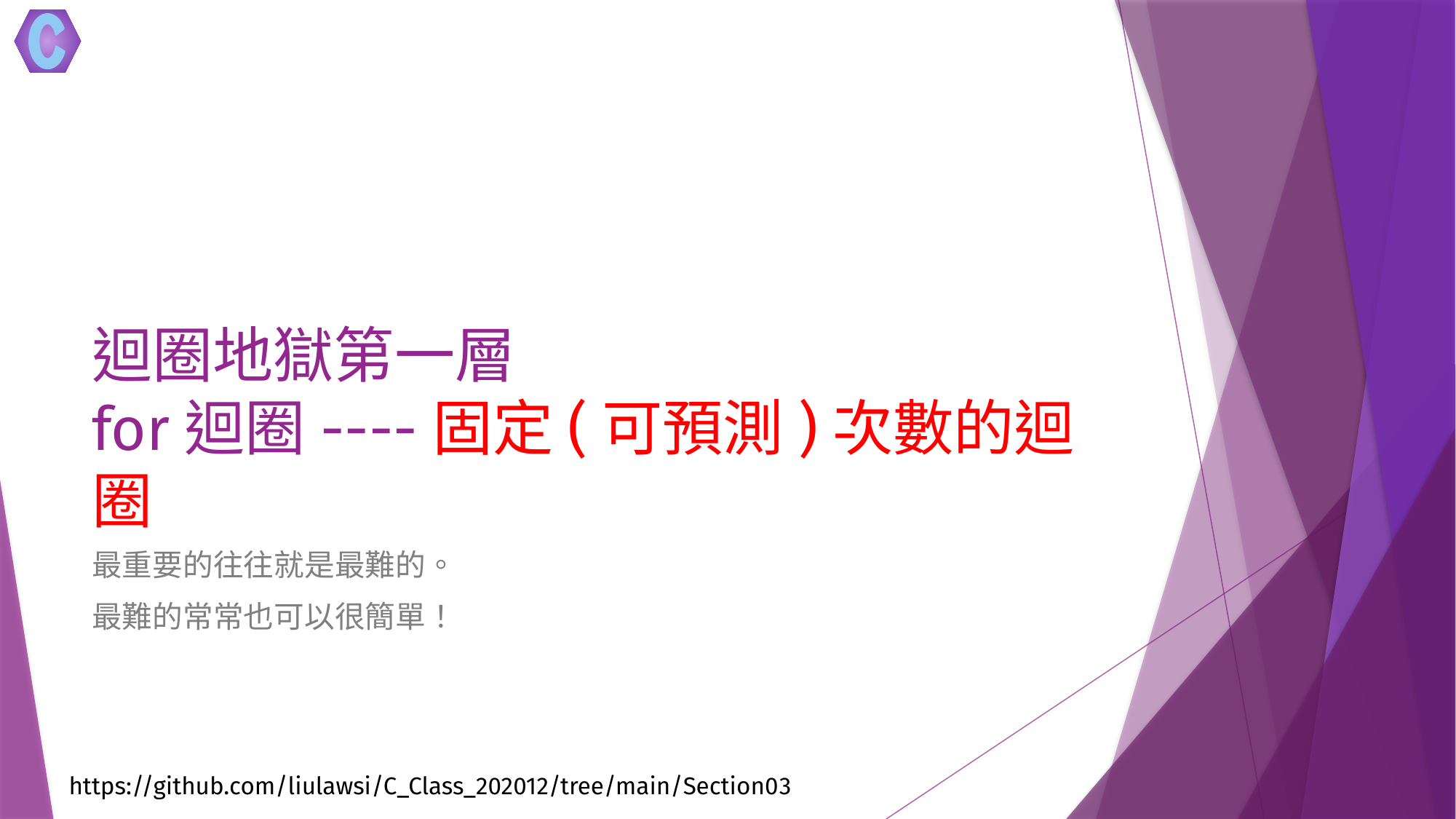

# 迴圈地獄第一層 for迴圈----固定(可預測)次數的迴圈
最重要的往往就是最難的。
最難的常常也可以很簡單！